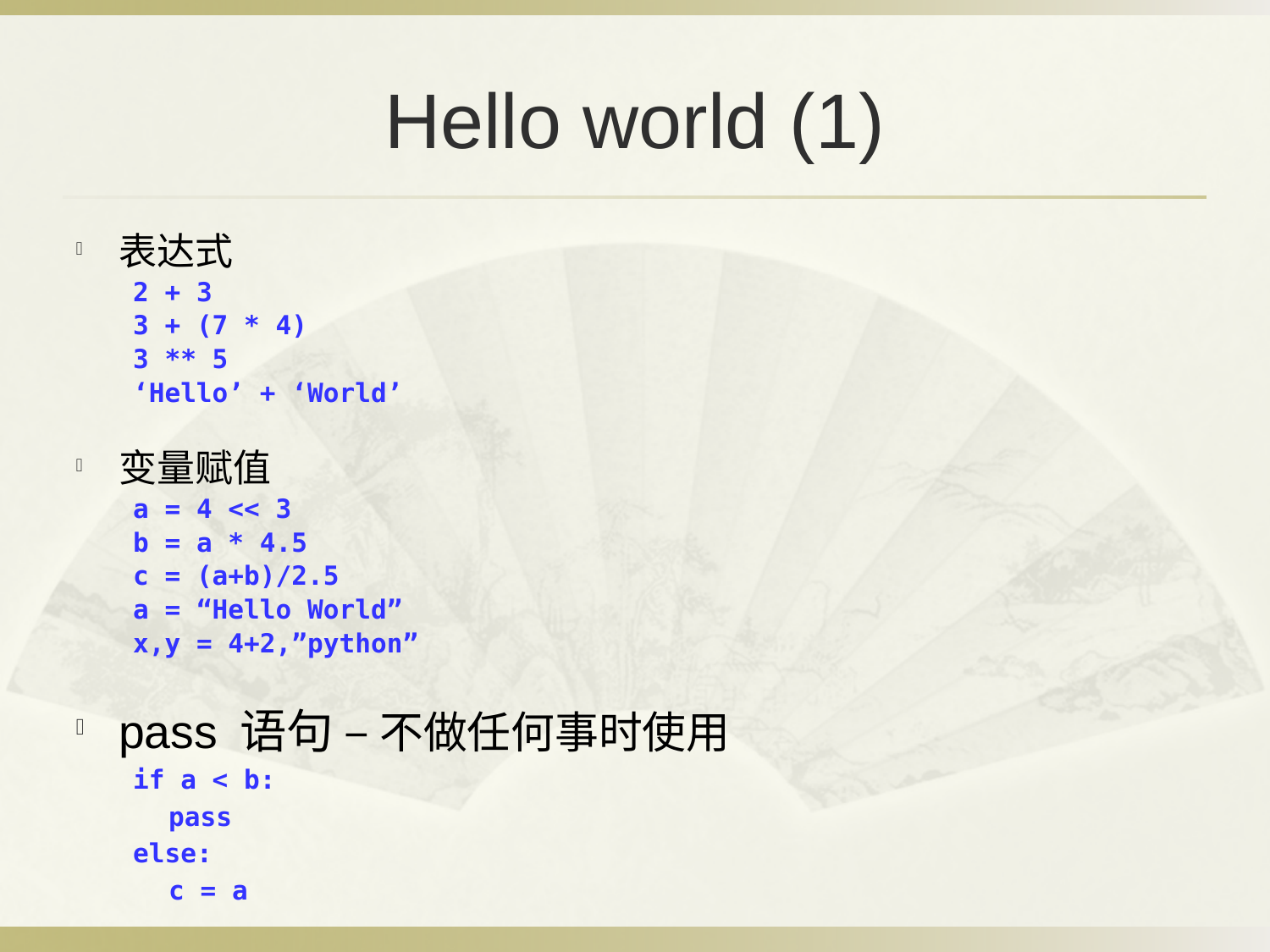

# Hello world (1)
表达式
2 + 3
3 + (7 * 4)
3 ** 5
‘Hello’ + ‘World’

变量赋值
a = 4 << 3
b = a * 4.5
c = (a+b)/2.5
a = “Hello World”
x,y = 4+2,”python”

pass 语句 – 不做任何事时使用
if a < b:
	pass
else:
	c = a